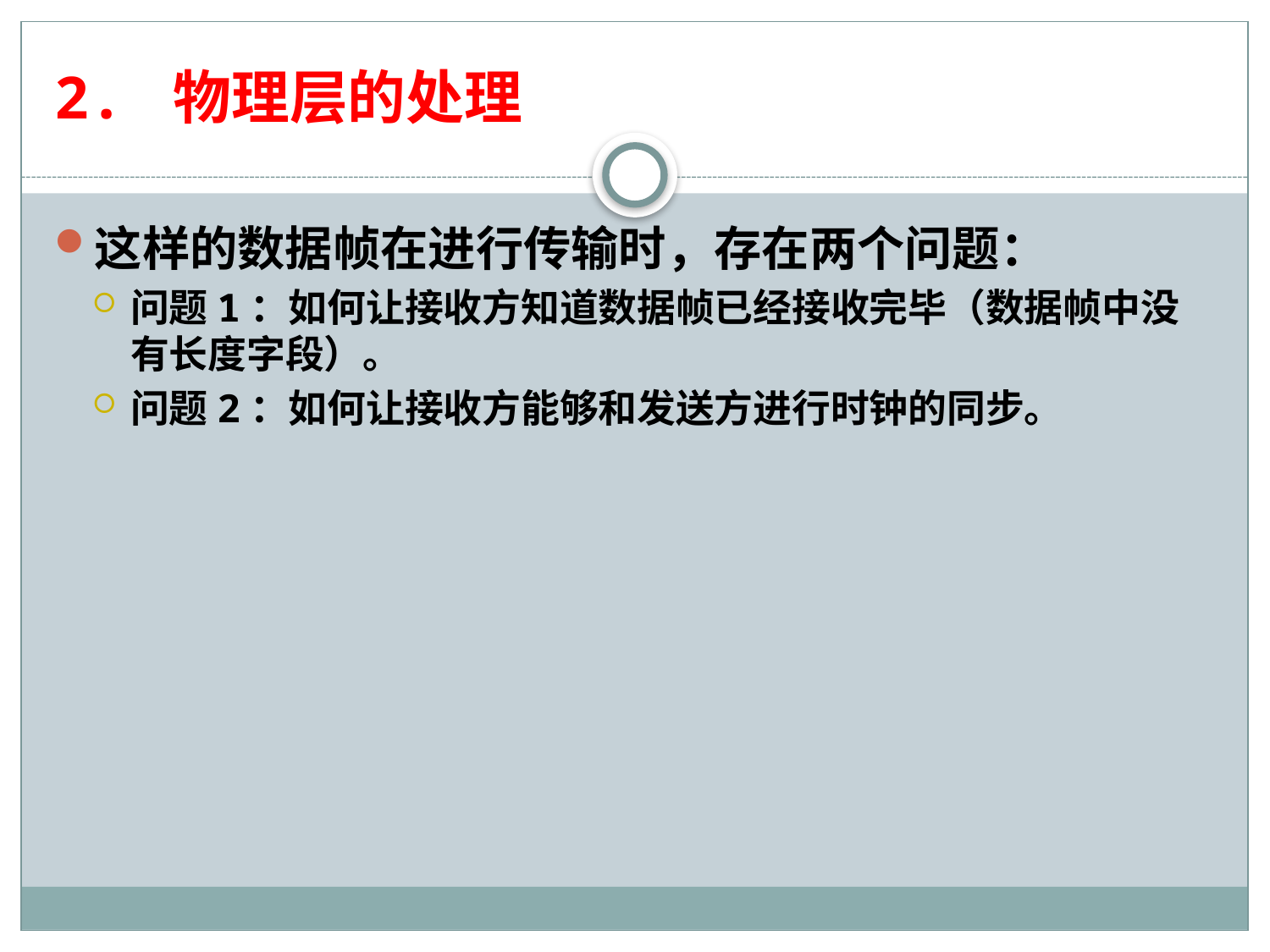

# 2. 物理层的处理
这样的数据帧在进行传输时，存在两个问题：
问题1：如何让接收方知道数据帧已经接收完毕（数据帧中没有长度字段）。
问题2：如何让接收方能够和发送方进行时钟的同步。